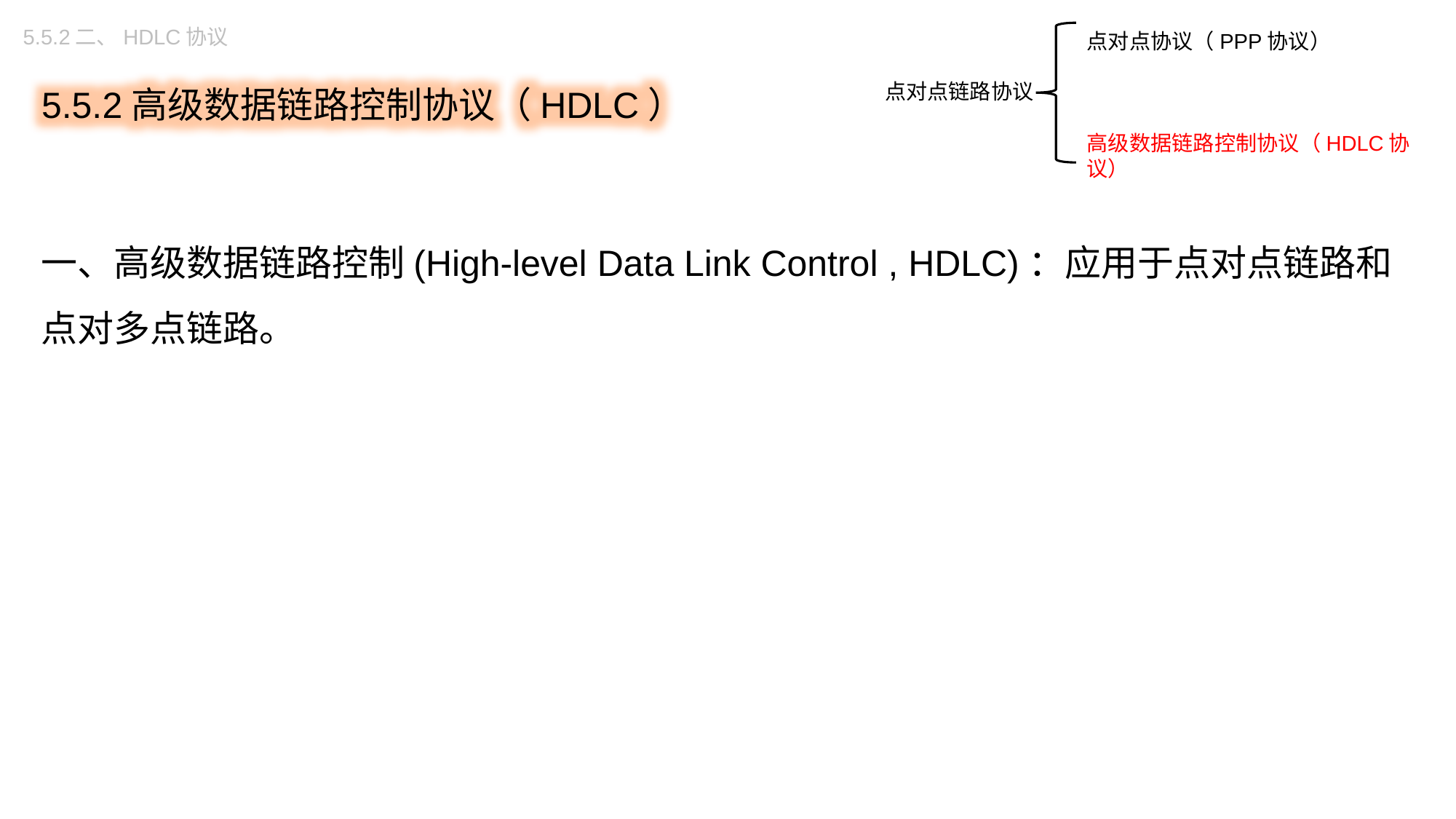

5.5.2二、HDLC协议

点对点协议（PPP协议）

高级数据链路控制协议（HDLC协议）
5.5.2高级数据链路控制协议（HDLC）
点对点链路协议
一、高级数据链路控制(High-level Data Link Control , HDLC)：应用于点对点链路和点对多点链路。